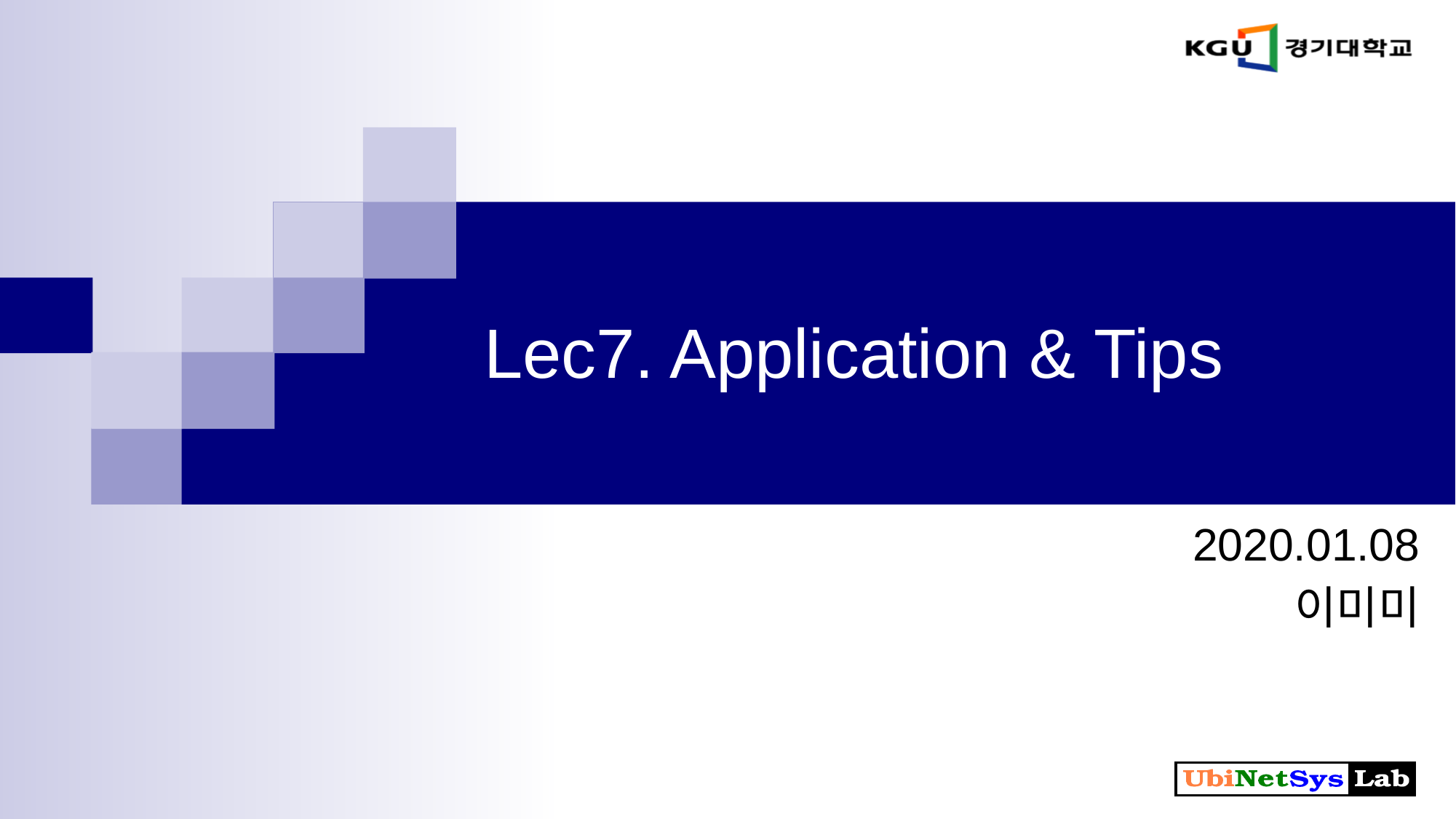

# Lec7. Application & Tips
2020.01.08
이미미